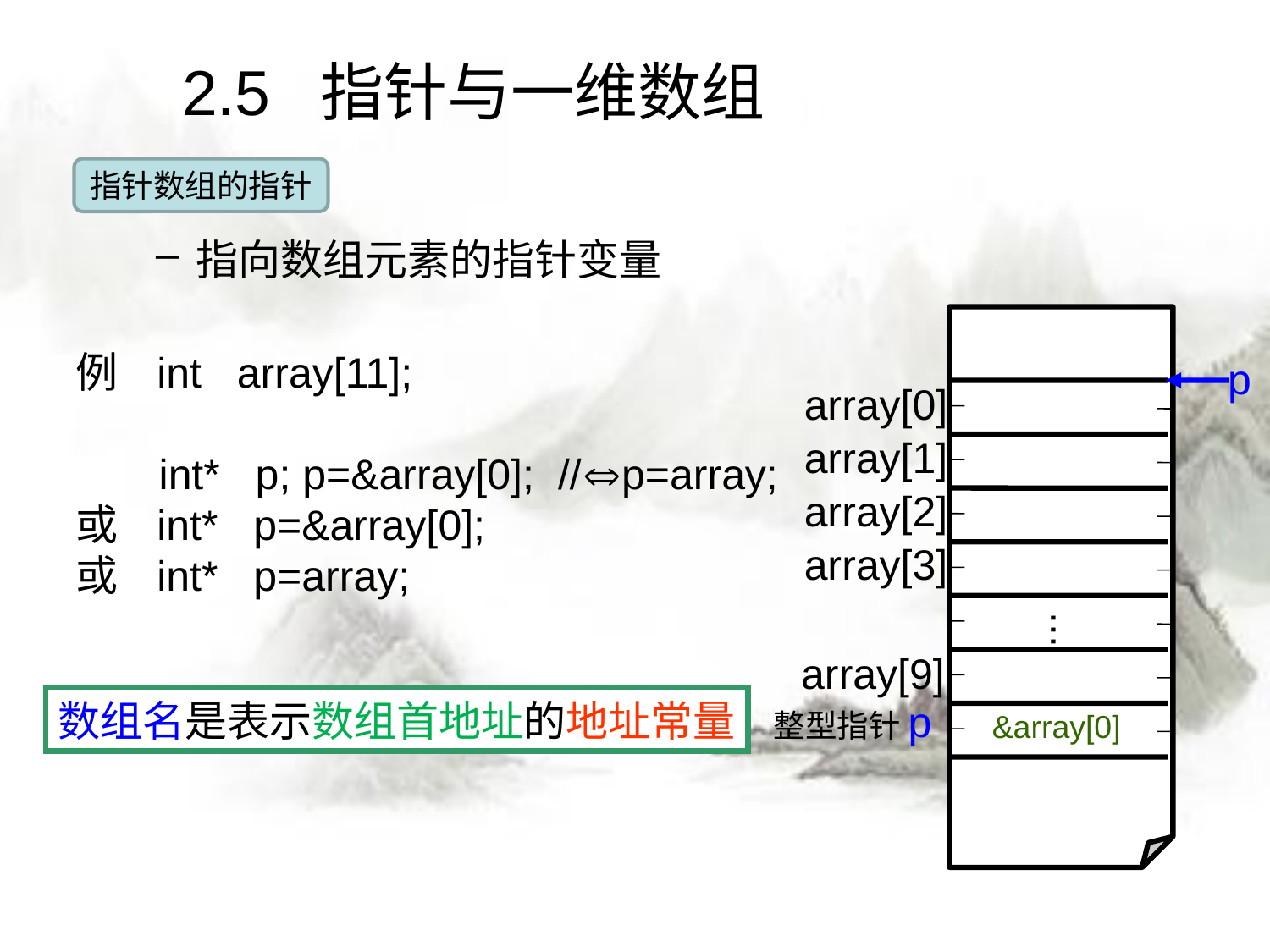

# 2.5  指针与一维数组
指针数组的指针
指向数组元素的指针变量

array[0]

array[1]
array[2]
array[3]
...
array[9]
p

整型指针p
&array[0]
例   int   array[11];

       int*   p; p=&array[0];  //⇔p=array;
或   int*   p=&array[0];
或   int*   p=array;
数组名是表示数组首地址的地址常量